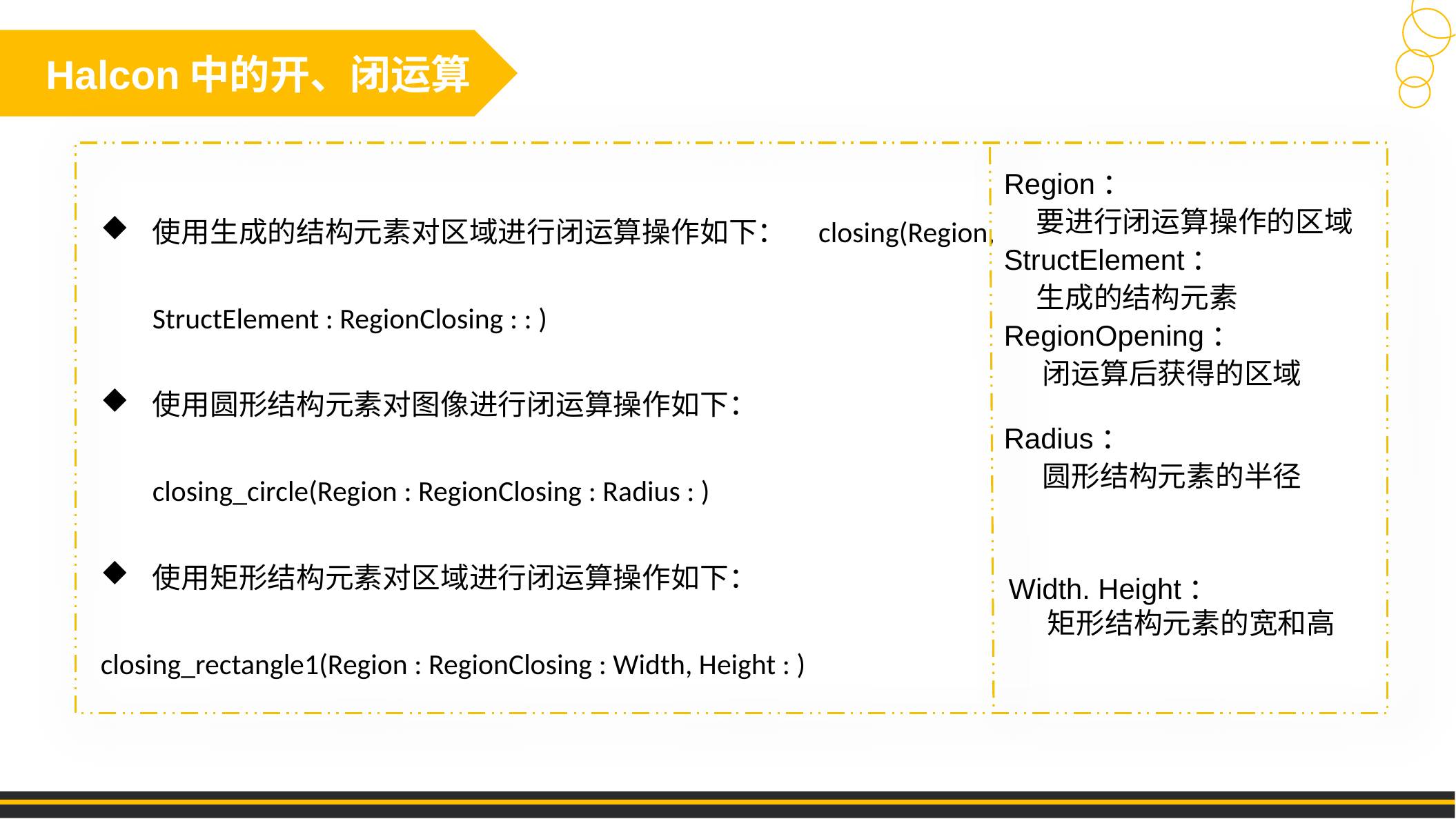

Halcon中的开、闭运算

使用生成的结构元素对区域进行闭运算操作如下：    closing(Region, StructElement : RegionClosing : : )
使用圆形结构元素对图像进行闭运算操作如下：  closing_circle(Region : RegionClosing : Radius : )
使用矩形结构元素对区域进行闭运算操作如下：
closing_rectangle1(Region : RegionClosing : Width, Height : )
Region：
    要进行闭运算操作的区域StructElement：
    生成的结构元素
RegionOpening：
     闭运算后获得的区域
Radius：
     圆形结构元素的半径
Width. Height：
     矩形结构元素的宽和高